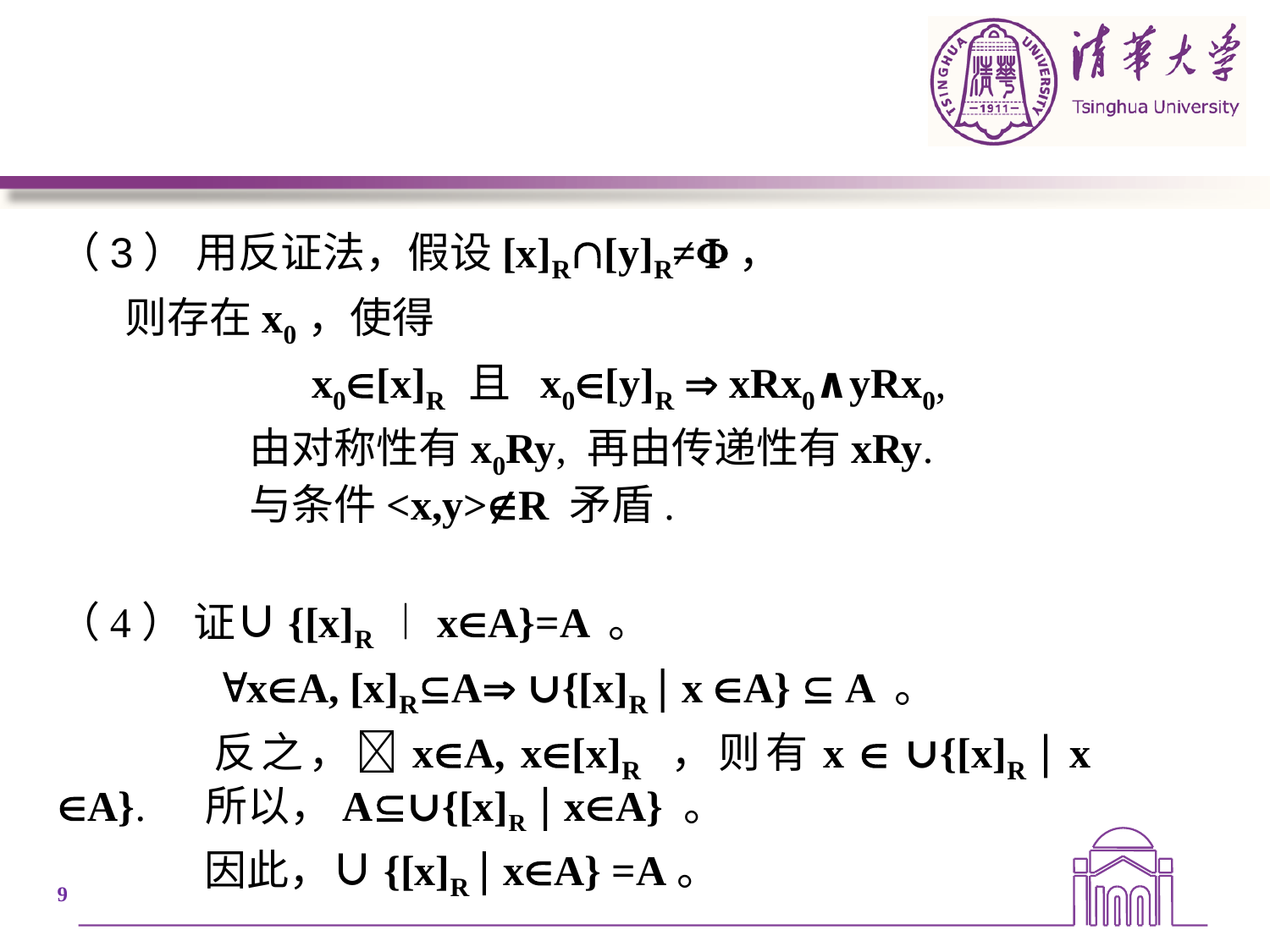

（3） 用反证法，假设[x]R∩[y]R≠Φ，
      则存在x0，使得
          		x0∈[x]R  且  x0∈[y]R ⇒ xRx0∧yRx0,
		  由对称性有x0Ry, 再由传递性有xRy.
 		  与条件<x,y>∉R 矛盾.

（4） 证∪{[x]R︱x∈A}=A 。
	   ∀x∈A, [x]R⊆A⇒ ∪{[x]R | x ∈A} ⊆ A 。
	 反之，∀x∈A, x∈[x]R ，则有x ∈ ∪{[x]R | x ∈A}.  	 所以，A⊆∪{[x]R | x∈A} 。
	 因此，∪{[x]R | x∈A} =A。